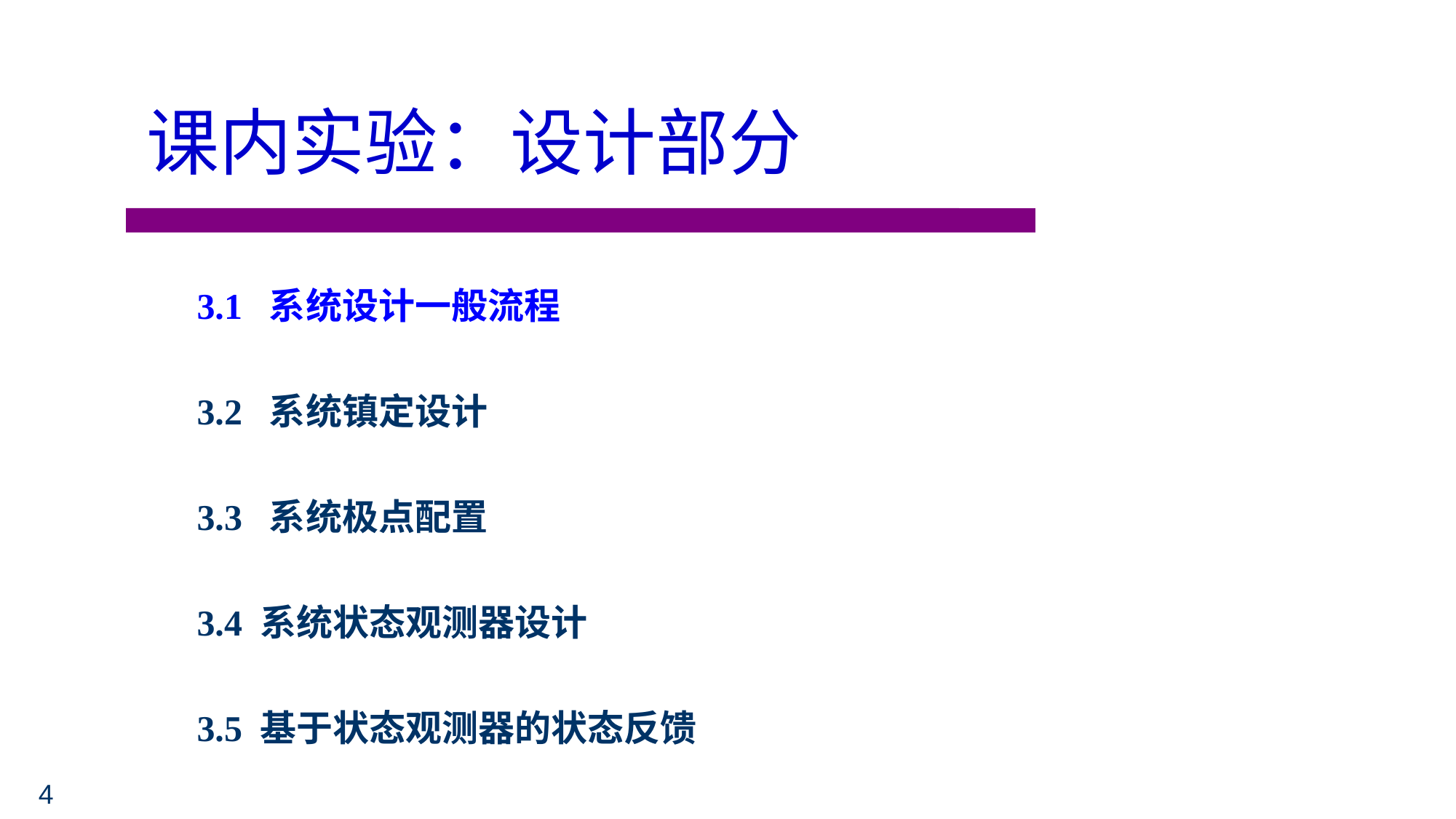

课内实验：设计部分

3.1  系统设计一般流程
3.2  系统镇定设计
3.3  系统极点配置
3.4 系统状态观测器设计
3.5 基于状态观测器的状态反馈
4